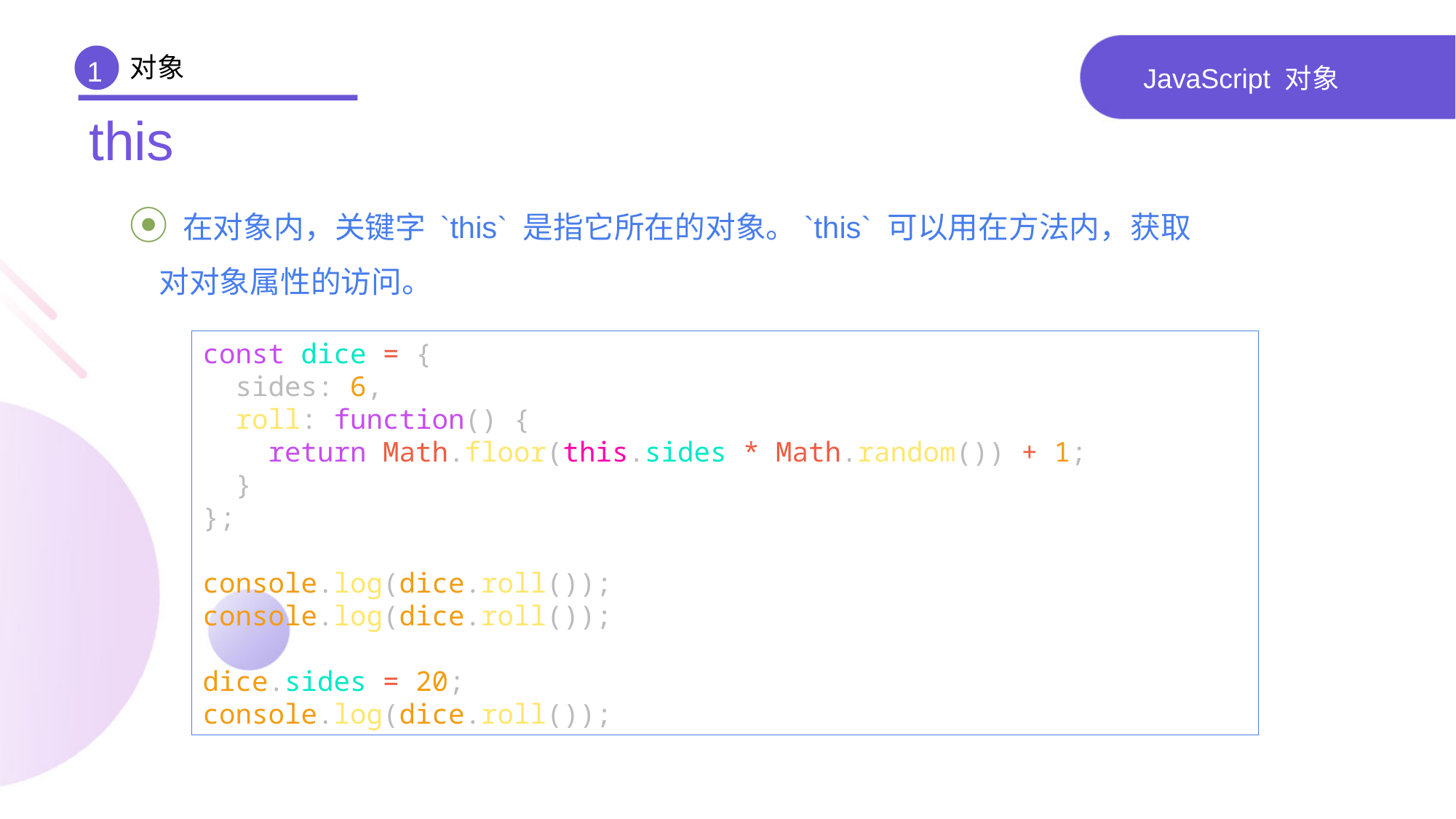

对象
1
# JavaScript 对象
this
 在对象内，关键字 `this` 是指它所在的对象。`this` 可以用在方法内，获取对对象属性的访问。
const dice = {
  sides: 6,
  roll: function() {
    return Math.floor(this.sides * Math.random()) + 1;
  }
};
console.log(dice.roll());
console.log(dice.roll());
dice.sides = 20;
console.log(dice.roll());